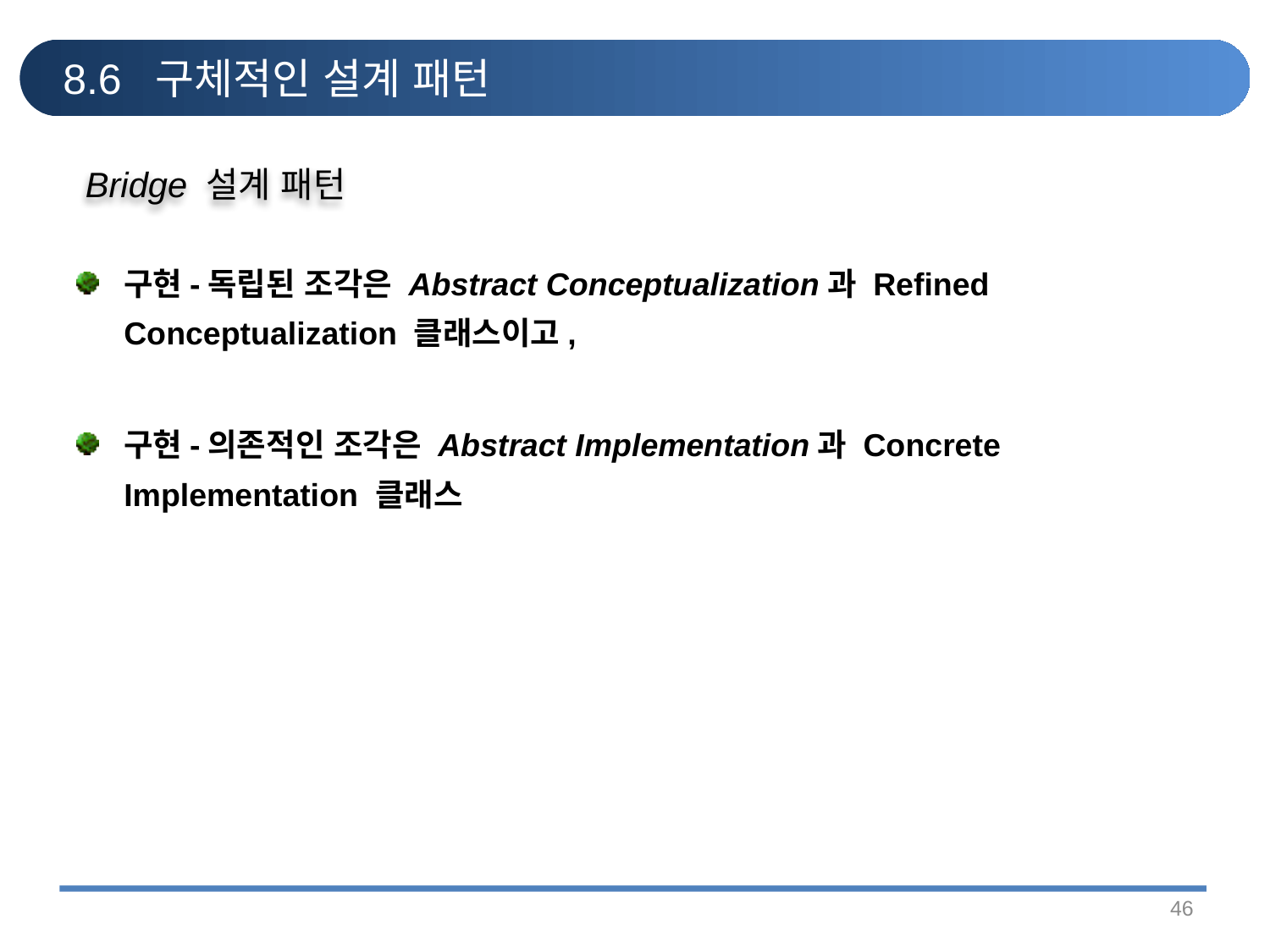

# 8.6  구체적인 설계 패턴
Bridge 설계 패턴
구현-독립된 조각은 Abstract Conceptualization과 Refined Conceptualization 클래스이고,

구현-의존적인 조각은 Abstract Implementation과 Concrete Implementation 클래스
46